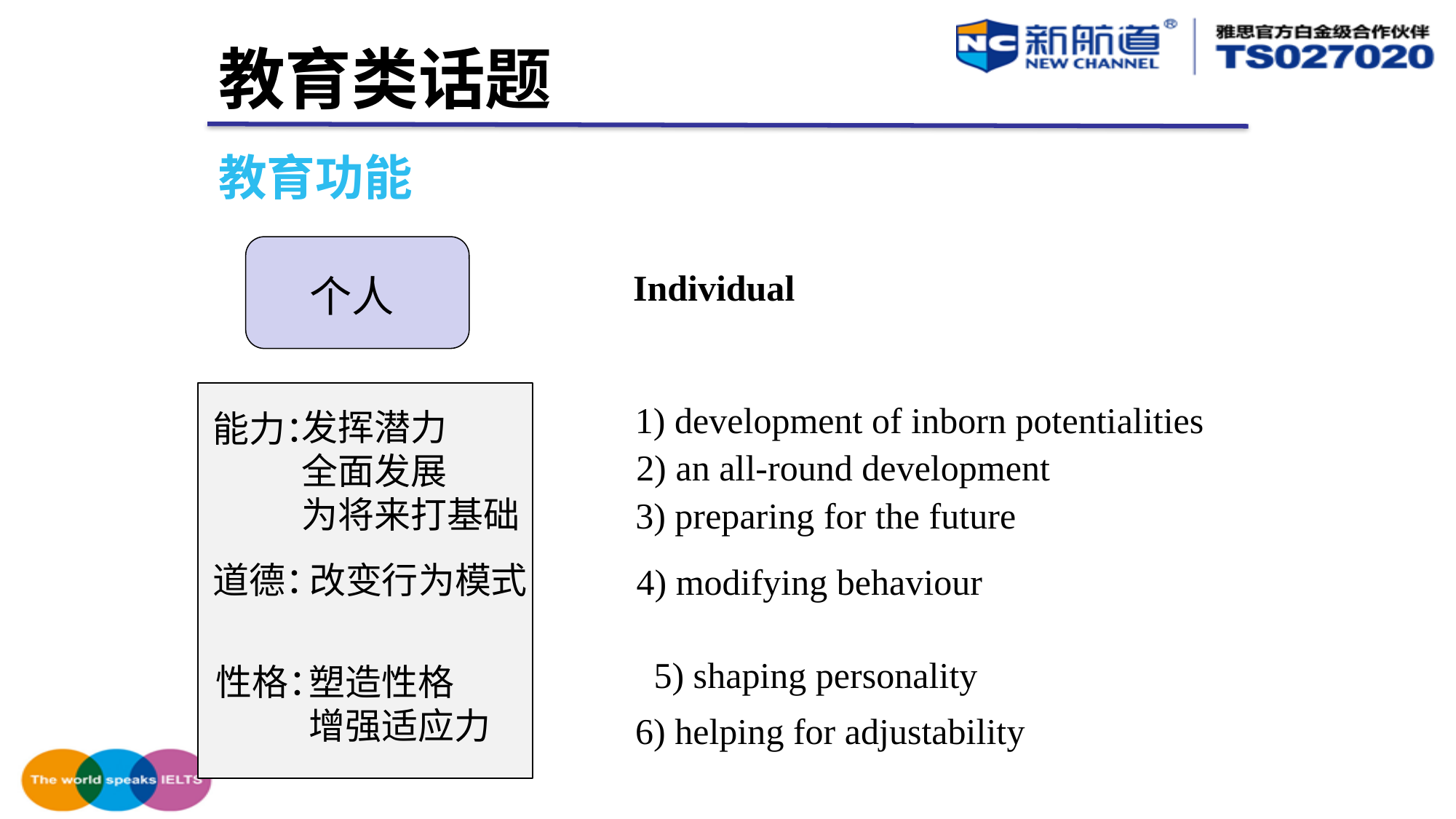

教育类话题
教育功能

Individual

个人

1) development of inborn potentialities
发挥潜力
全面发展
为将来打基础
能力：
2) an all-round development
3) preparing for the future
改变行为模式
道德：
4) modifying behaviour
5) shaping personality
塑造性格
增强适应力
性格：
6) helping for adjustability